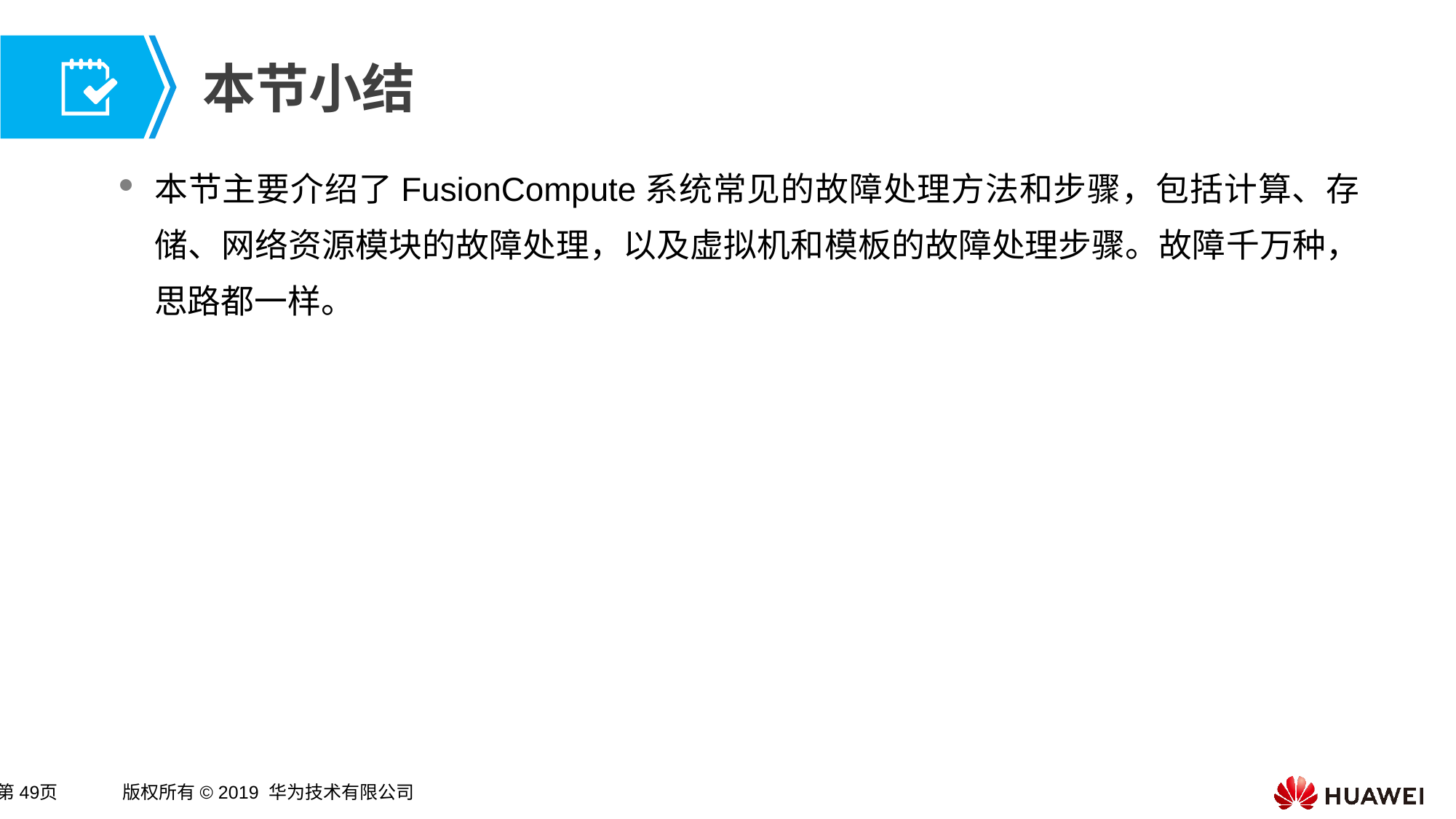

本节主要介绍了FusionCompute系统常见的故障处理方法和步骤，包括计算、存储、网络资源模块的故障处理，以及虚拟机和模板的故障处理步骤。故障千万种，思路都一样。